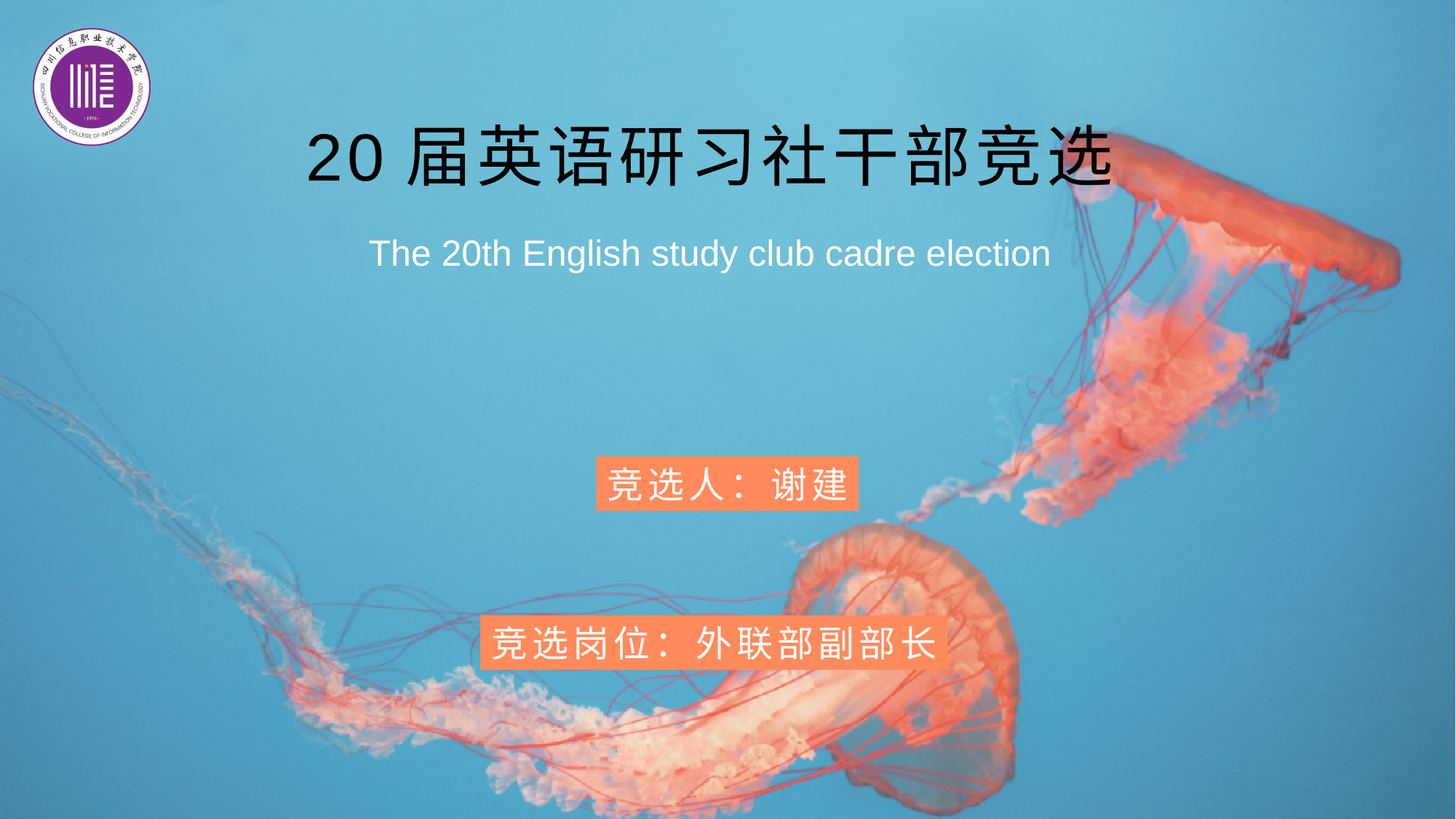

20届英语研习社干部竞选
The 20th English study club cadre election
竞选人：谢建
竞选岗位：外联部副部长